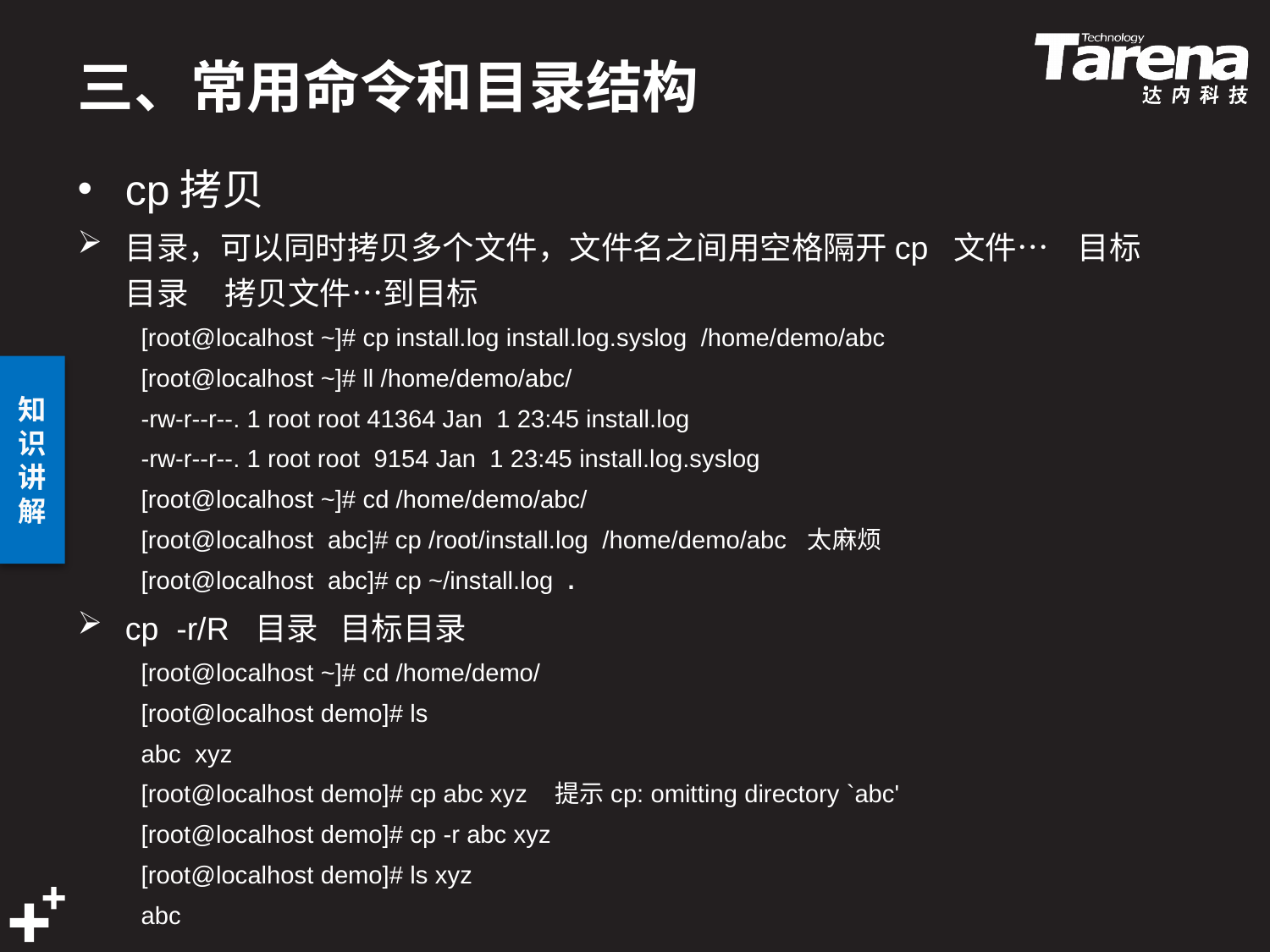

# 三、常用命令和目录结构
cp拷贝
目录，可以同时拷贝多个文件，文件名之间用空格隔开cp  文件…    目标目录     拷贝文件…到目标
[root@localhost ~]# cp install.log install.log.syslog  /home/demo/abc
[root@localhost ~]# ll /home/demo/abc/
-rw-r--r--. 1 root root 41364 Jan  1 23:45 install.log
-rw-r--r--. 1 root root  9154 Jan  1 23:45 install.log.syslog
[root@localhost ~]# cd /home/demo/abc/
[root@localhost  abc]# cp /root/install.log  /home/demo/abc  太麻烦
[root@localhost  abc]# cp ~/install.log  .
cp  -r/R  目录   目标目录
[root@localhost ~]# cd /home/demo/
[root@localhost demo]# ls
abc  xyz
[root@localhost demo]# cp abc xyz   提示cp: omitting directory `abc'
[root@localhost demo]# cp -r abc xyz
[root@localhost demo]# ls xyz
abc